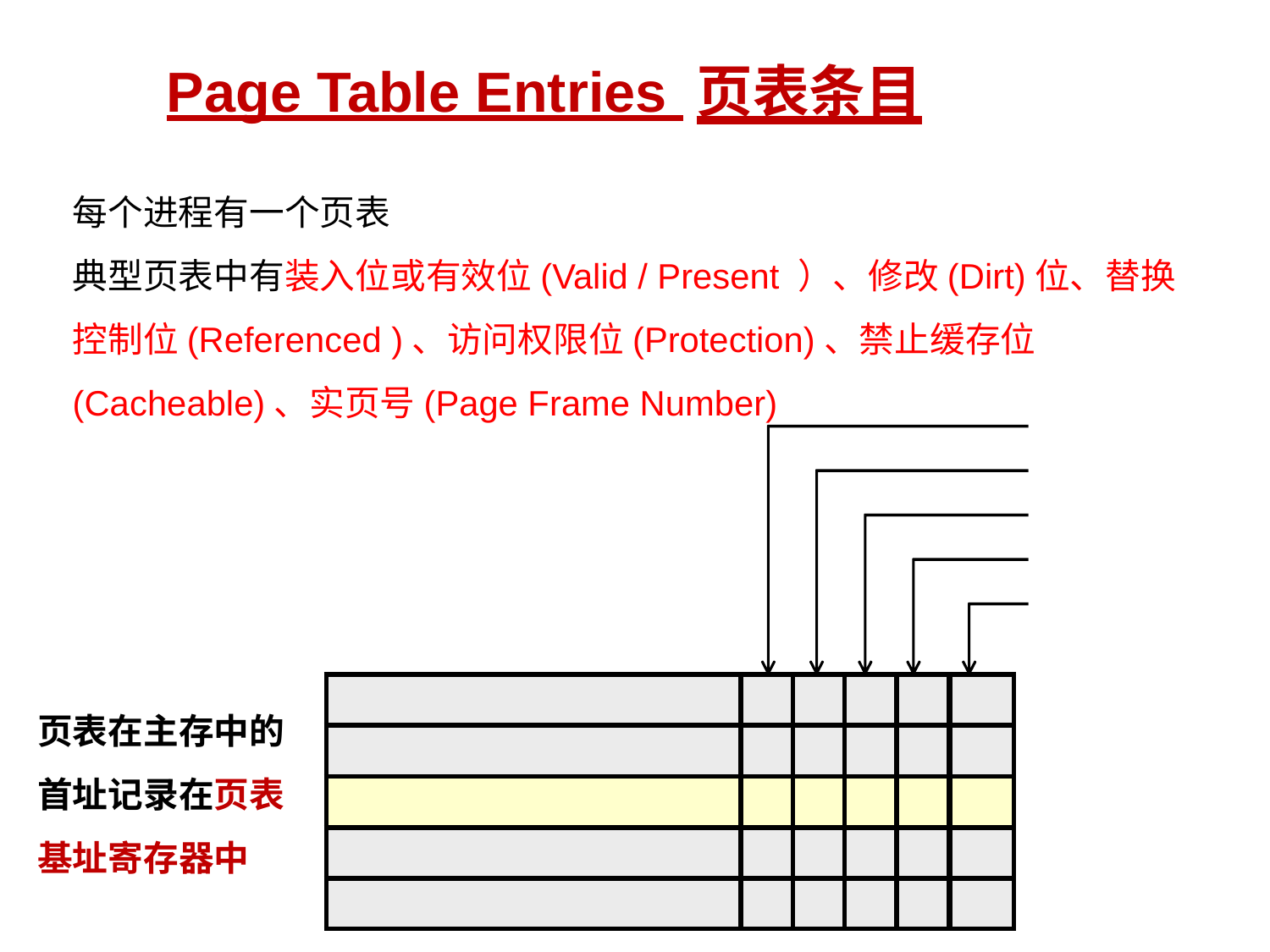

# Page Table Entries 页表条目
每个进程有一个页表
典型页表中有装入位或有效位(Valid / Present ）、修改(Dirt)位、替换控制位(Referenced )、访问权限位(Protection)、禁止缓存位(Cacheable)、实页号(Page Frame Number)

|  |  |  |  |  |  |
| --- | --- | --- | --- | --- | --- |
|  |  |  |  |  |  |
|  |  |  |  |  |  |
|  |  |  |  |  |  |
|  |  |  |  |  |  |
页表在主存中的首址记录在页表基址寄存器中